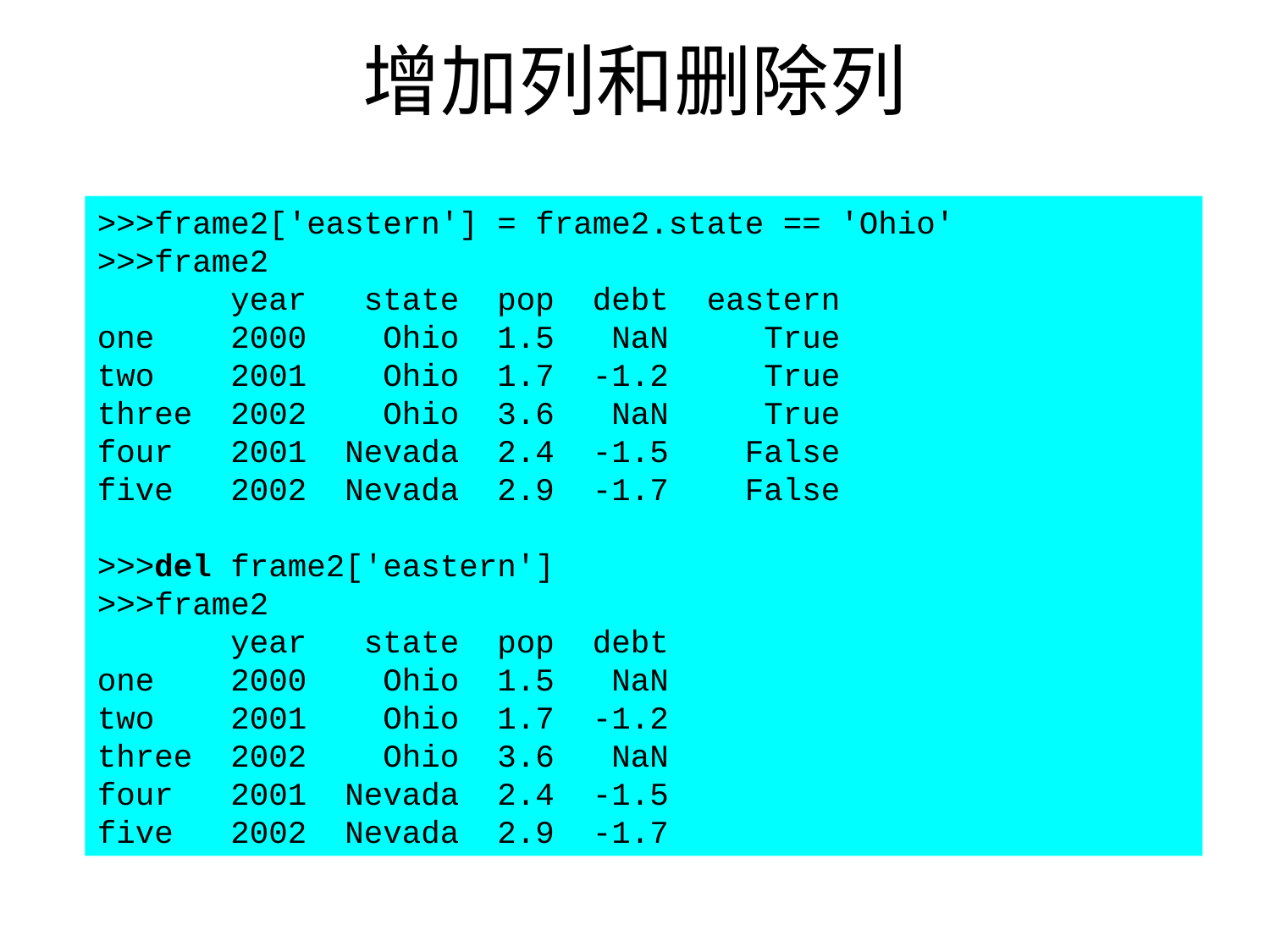

# 增加列和删除列
>>>frame2['eastern'] = frame2.state == 'Ohio'
>>>frame2
       year   state  pop  debt  eastern
one    2000    Ohio  1.5   NaN     True
two    2001    Ohio  1.7  -1.2     True
three  2002    Ohio  3.6   NaN     True
four   2001  Nevada  2.4  -1.5    False
five   2002  Nevada  2.9  -1.7    False

>>>del frame2['eastern']
>>>frame2
       year   state  pop  debt
one    2000    Ohio  1.5   NaN
two    2001    Ohio  1.7  -1.2
three  2002    Ohio  3.6   NaN
four   2001  Nevada  2.4  -1.5
five   2002  Nevada  2.9  -1.7